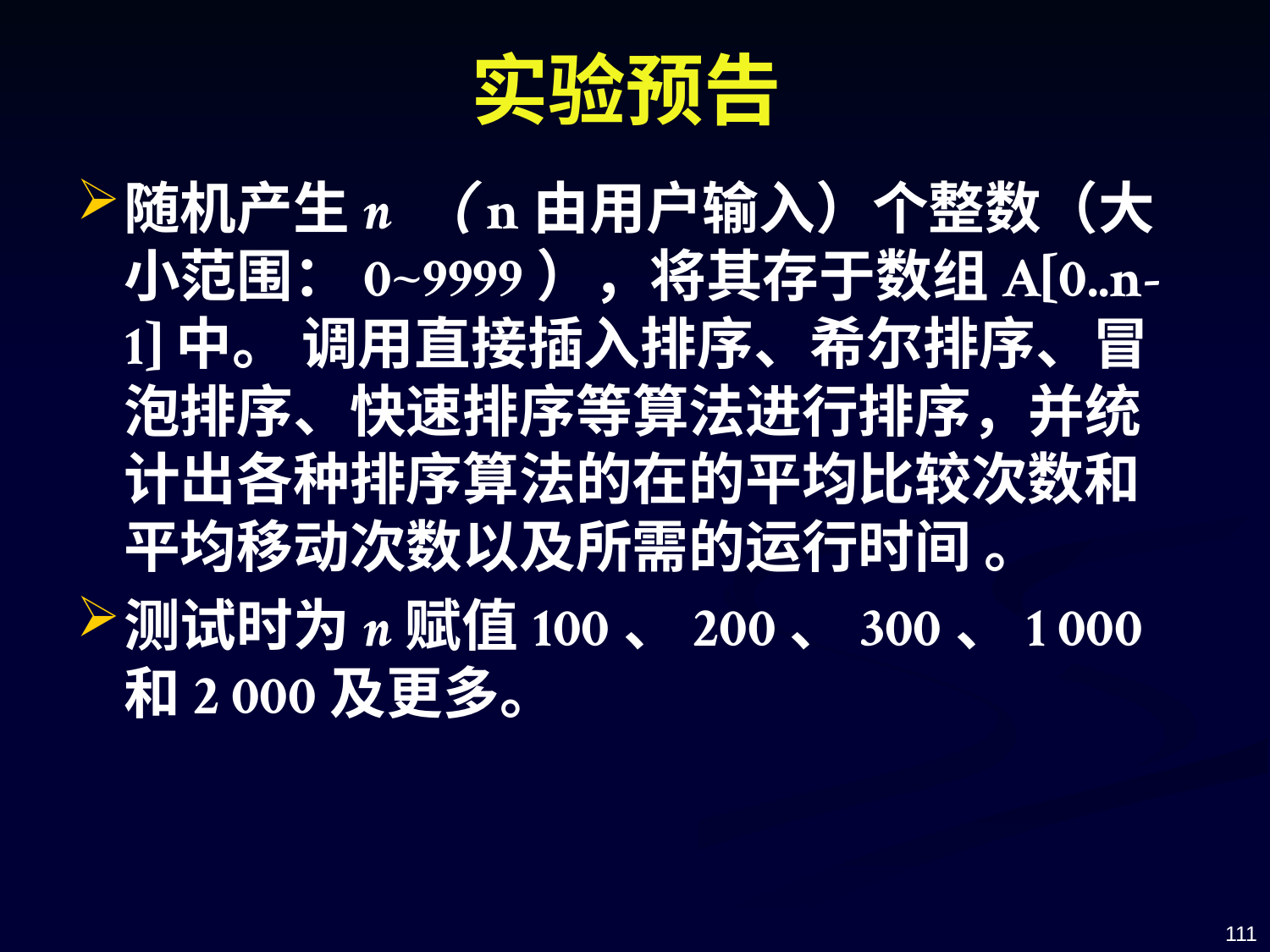

# 实验预告
随机产生n （n由用户输入）个整数（大小范围：0~9999），将其存于数组A[0..n-1]中。 调用直接插入排序、希尔排序、冒泡排序、快速排序等算法进行排序，并统计出各种排序算法的在的平均比较次数和平均移动次数以及所需的运行时间 。
测试时为n赋值100、200、300、1 000和2 000及更多。
111